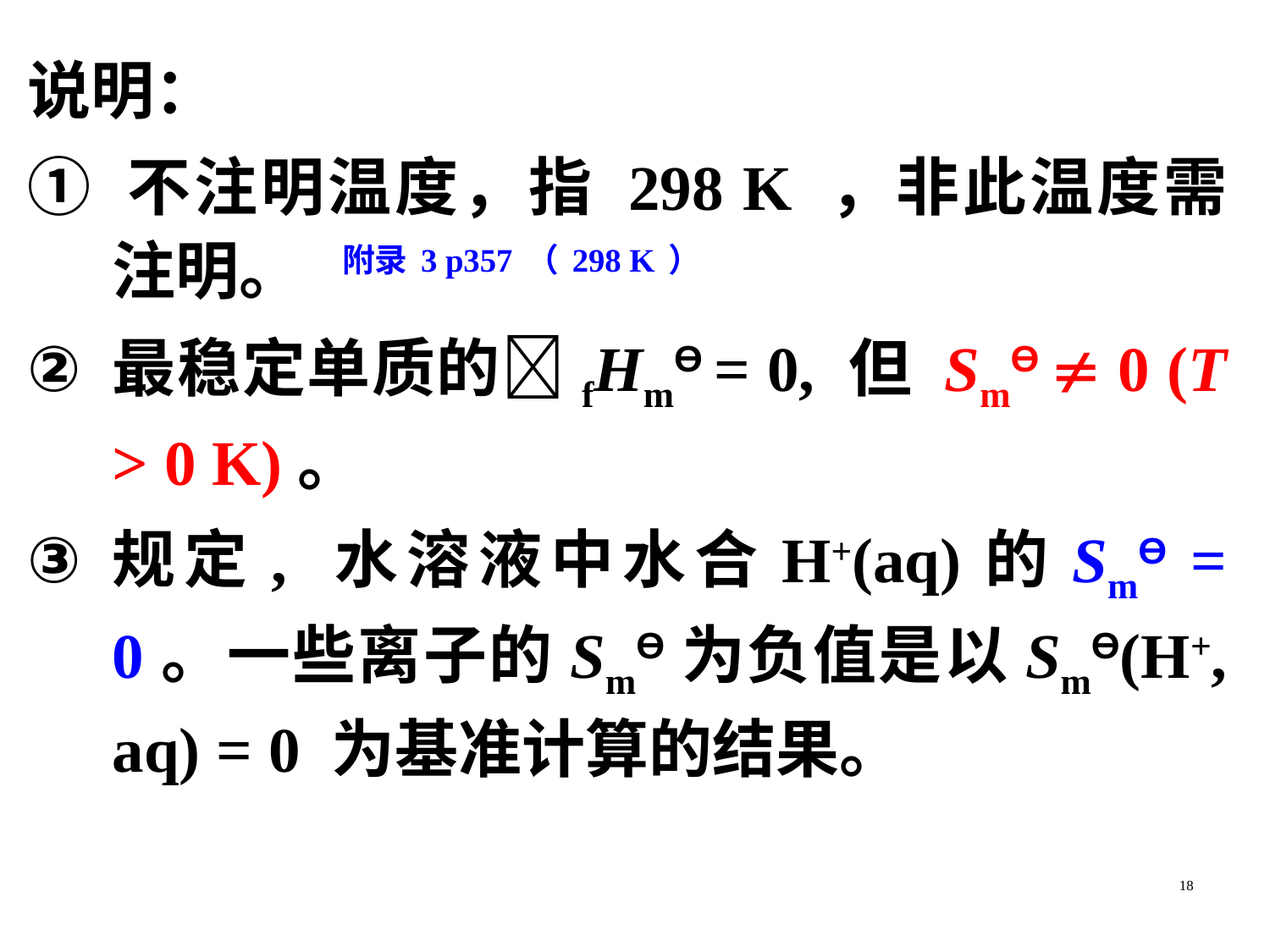

说明：
① 不注明温度，指 298 K ，非此温度需注明。
最稳定单质的ΔfHmƟ = 0, 但 SmƟ ≠ 0 (T > 0 K)。
规定, 水溶液中水合H+(aq)的SmƟ = 0。一些离子的SmƟ为负值是以SmƟ(H+, aq) = 0 为基准计算的结果。
附录3 p357（298 K）
18